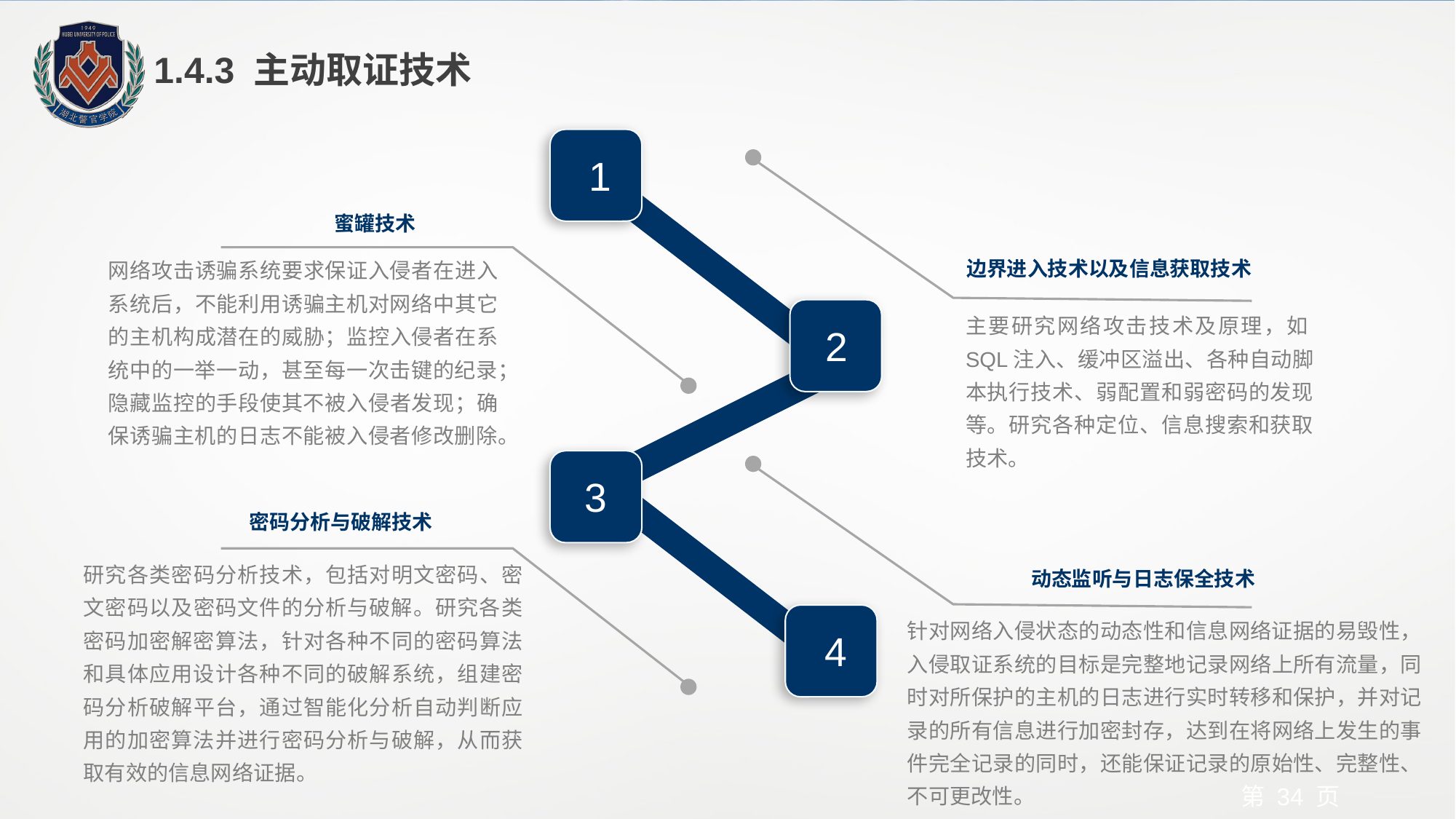

1.4.3 主动取证技术

1

蜜罐技术
网络攻击诱骗系统要求保证入侵者在进入系统后，不能利用诱骗主机对网络中其它的主机构成潜在的威胁；监控入侵者在系统中的一举一动，甚至每一次击键的纪录；隐藏监控的手段使其不被入侵者发现；确保诱骗主机的日志不能被入侵者修改删除。

边界进入技术以及信息获取技术
主要研究网络攻击技术及原理，如SQL注入、缓冲区溢出、各种自动脚本执行技术、弱配置和弱密码的发现等。研究各种定位、信息搜索和获取技术。

2

3

密码分析与破解技术

研究各类密码分析技术，包括对明文密码、密文密码以及密码文件的分析与破解。研究各类密码加密解密算法，针对各种不同的密码算法和具体应用设计各种不同的破解系统，组建密码分析破解平台，通过智能化分析自动判断应用的加密算法并进行密码分析与破解，从而获取有效的信息网络证据。

动态监听与日志保全技术

4
针对网络入侵状态的动态性和信息网络证据的易毁性，入侵取证系统的目标是完整地记录网络上所有流量，同时对所保护的主机的日志进行实时转移和保护，并对记录的所有信息进行加密封存，达到在将网络上发生的事件完全记录的同时，还能保证记录的原始性、完整性、不可更改性。